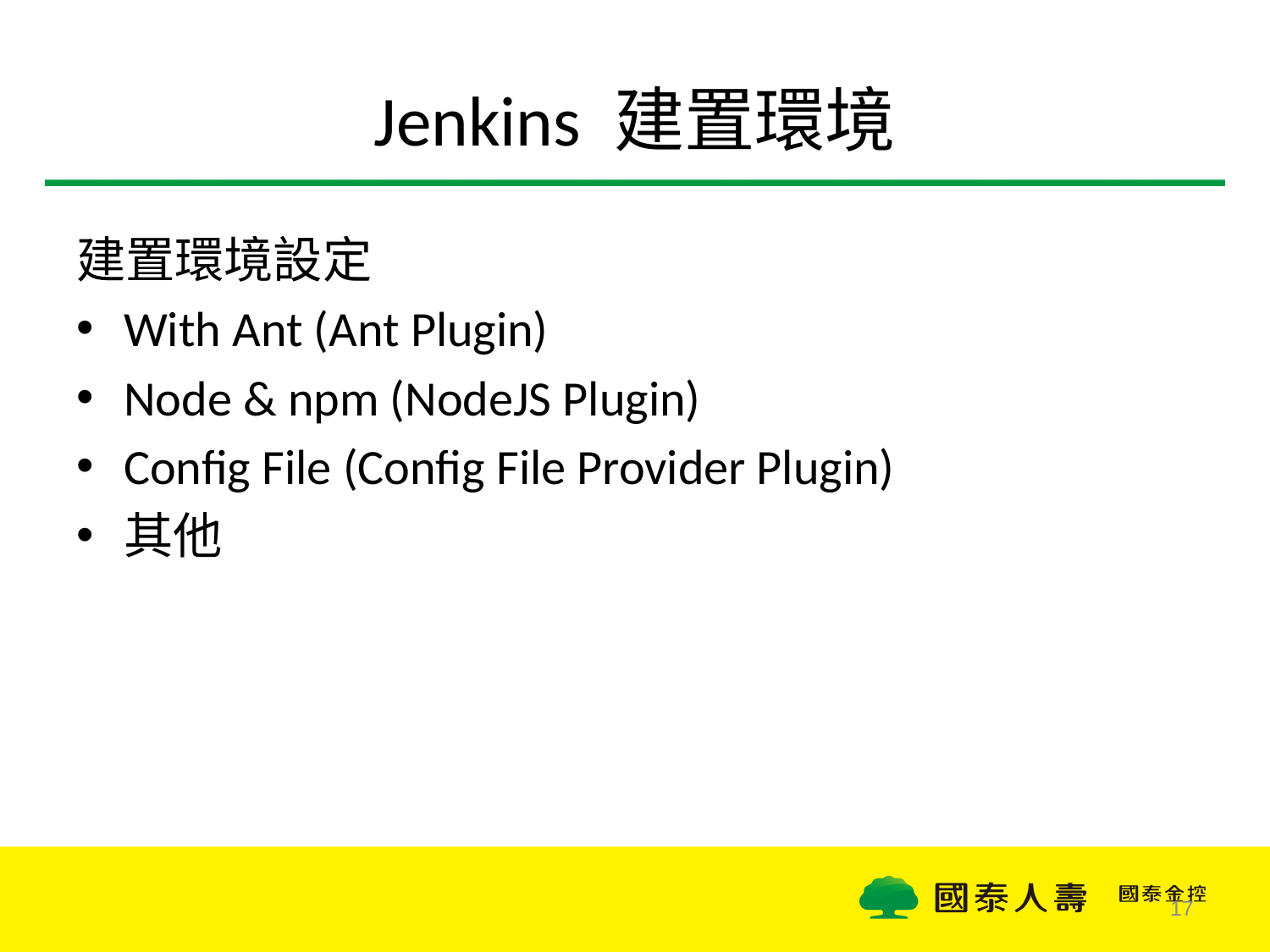

# Jenkins 建置環境

建置環境設定
With Ant (Ant Plugin)
Node & npm (NodeJS Plugin)
Config File (Config File Provider Plugin)
其他
17